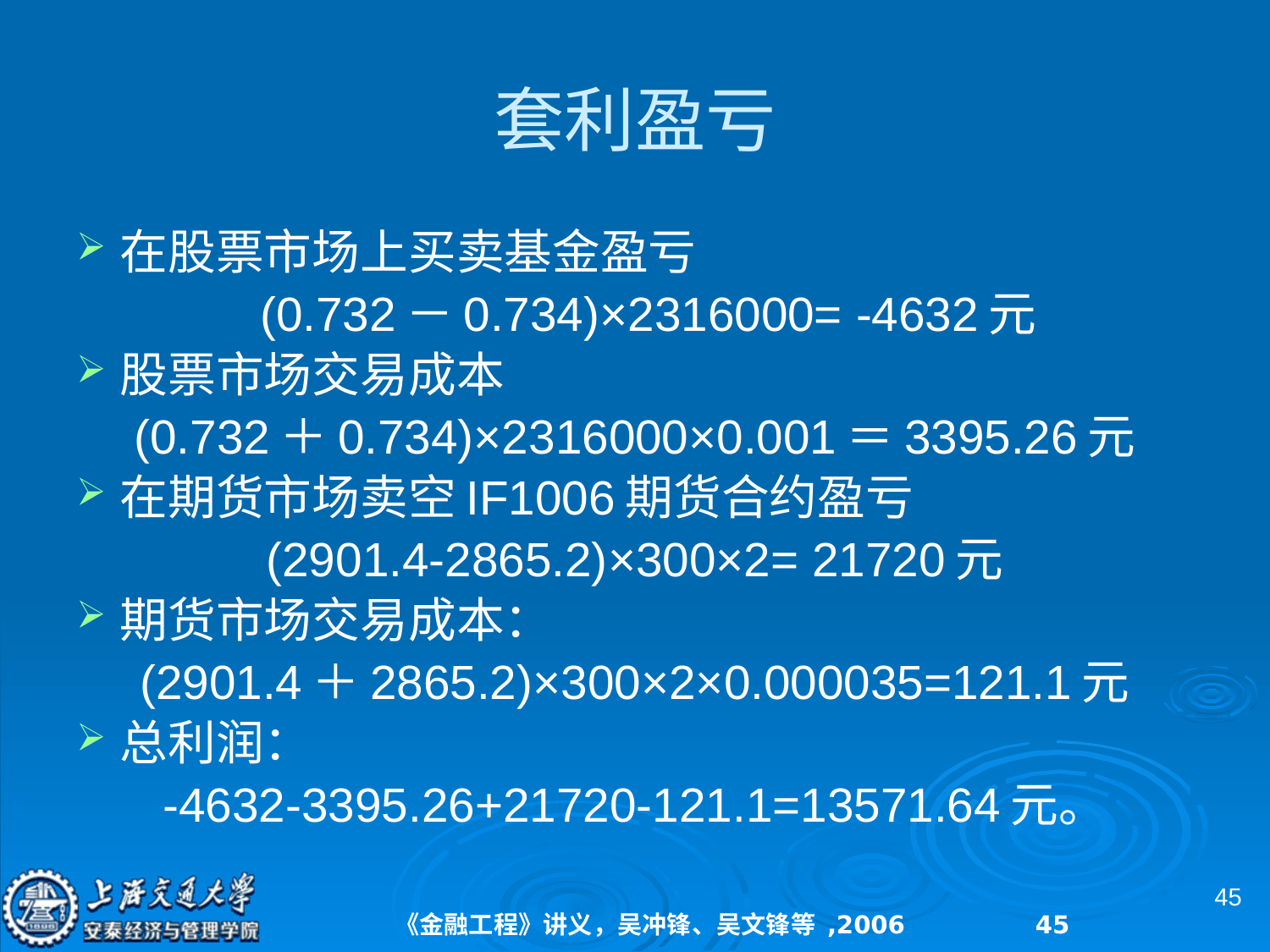

# 套利盈亏
在股票市场上买卖基金盈亏
  (0.732－0.734)×2316000= -4632元
股票市场交易成本
(0.732＋0.734)×2316000×0.001＝3395.26元
在期货市场卖空IF1006期货合约盈亏
(2901.4-2865.2)×300×2= 21720元
期货市场交易成本：
(2901.4＋2865.2)×300×2×0.000035=121.1元
总利润：
-4632-3395.26+21720-121.1=13571.64元。
45